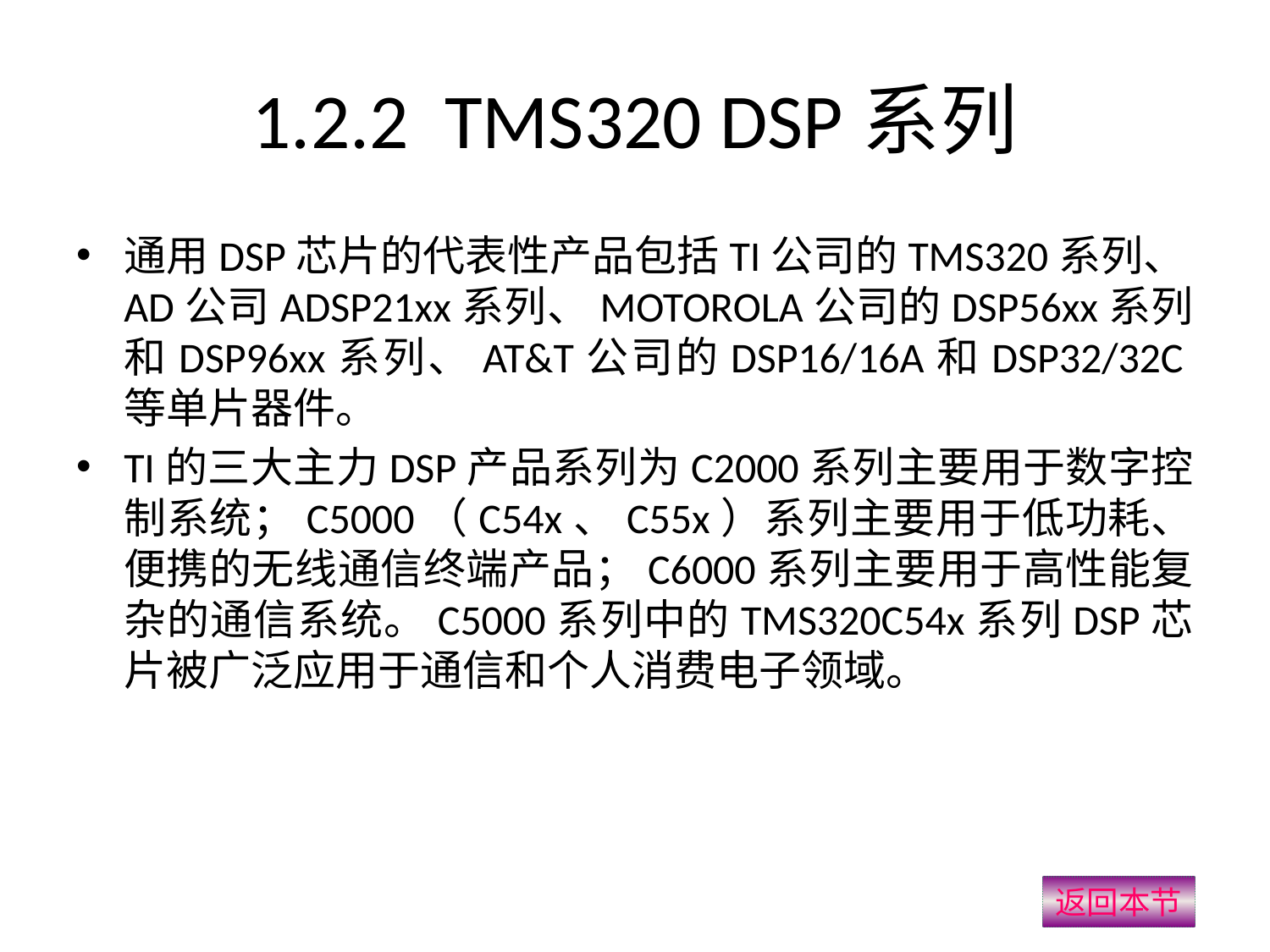

# 1.2.2  TMS320 DSP系列
通用DSP芯片的代表性产品包括TI公司的TMS320系列、AD公司ADSP21xx系列、MOTOROLA公司的DSP56xx系列和DSP96xx系列、AT&T公司的DSP16/16A和DSP32/32C等单片器件。
TI的三大主力DSP产品系列为C2000系列主要用于数字控制系统；C5000（C54x、C55x）系列主要用于低功耗、便携的无线通信终端产品；C6000系列主要用于高性能复杂的通信系统。C5000系列中的TMS320C54x系列DSP芯片被广泛应用于通信和个人消费电子领域。
返回本节